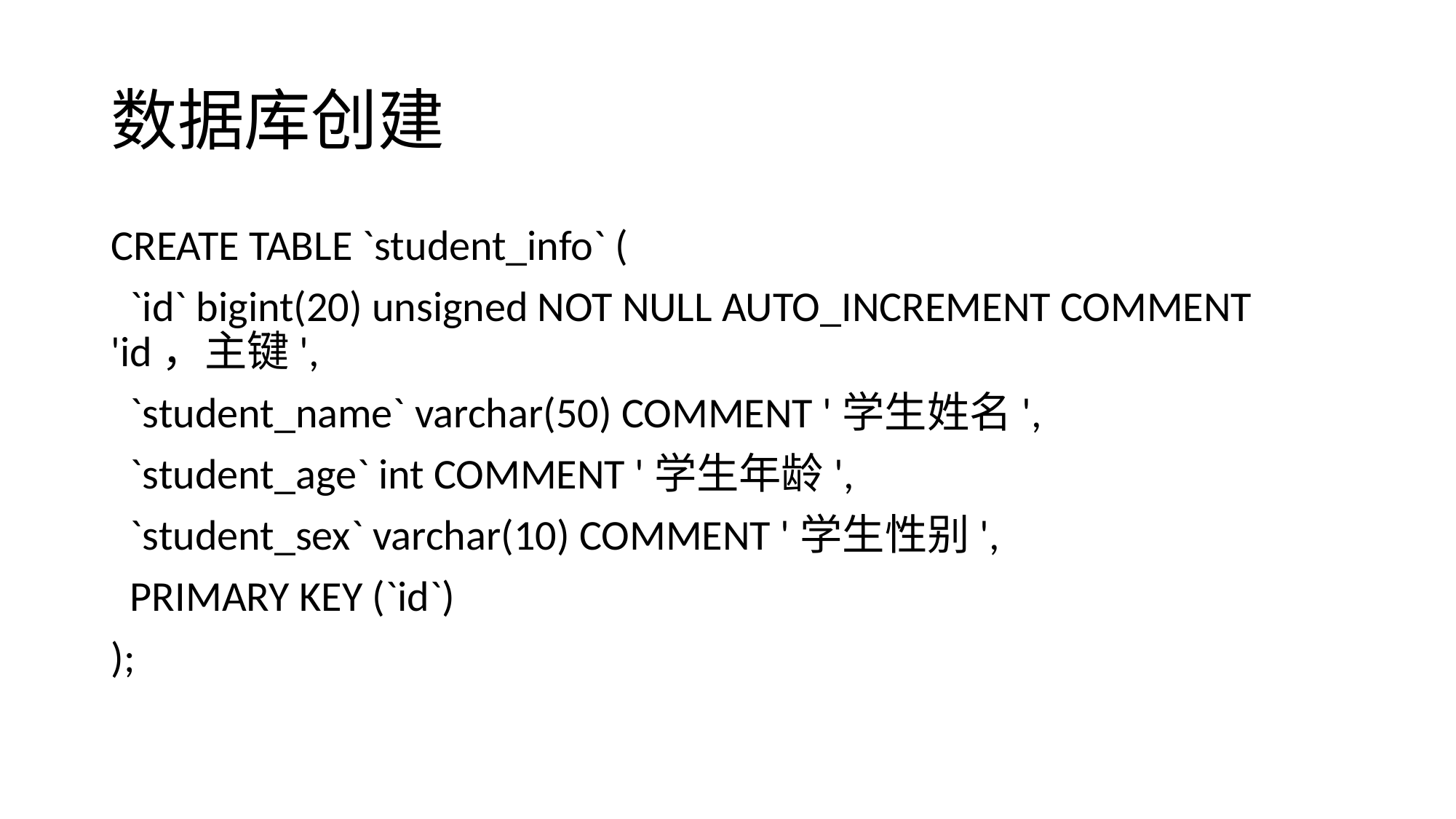

# 数据库创建
CREATE TABLE `student_info` (
  `id` bigint(20) unsigned NOT NULL AUTO_INCREMENT COMMENT 'id，主键',
  `student_name` varchar(50) COMMENT '学生姓名',
  `student_age` int COMMENT '学生年龄',
  `student_sex` varchar(10) COMMENT '学生性别',
  PRIMARY KEY (`id`)
);